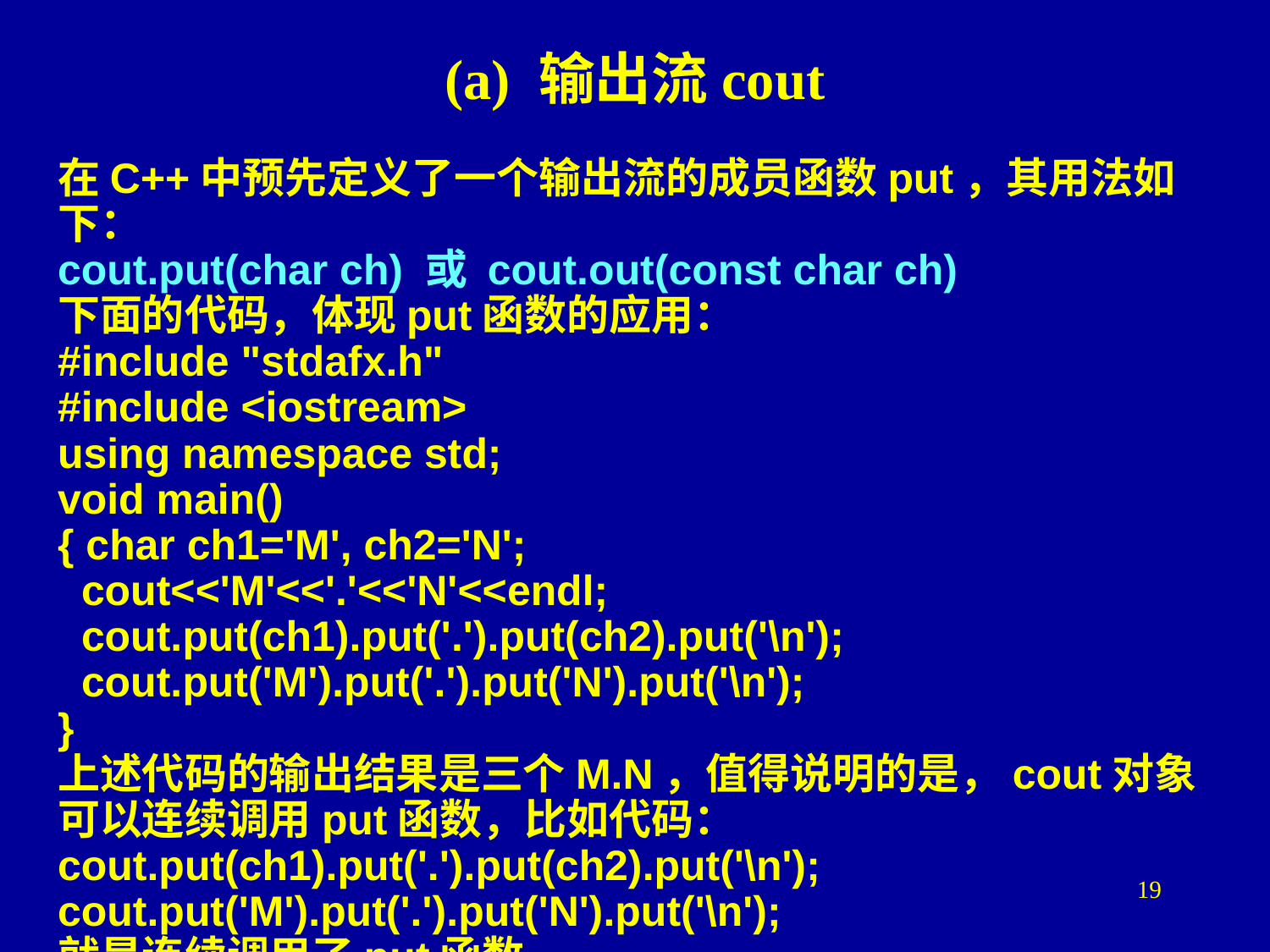

# (a) 输出流cout
在C++中预先定义了一个输出流的成员函数put，其用法如下：
cout.put(char ch) 或 cout.out(const char ch)
下面的代码，体现put函数的应用：
#include "stdafx.h"
#include <iostream>
using namespace std;
void main()
{ char ch1='M', ch2='N';
  cout<<'M'<<'.'<<'N'<<endl;
  cout.put(ch1).put('.').put(ch2).put('\n');
  cout.put('M').put('.').put('N').put('\n');
}
上述代码的输出结果是三个M.N，值得说明的是，cout对象可以连续调用put函数，比如代码：
cout.put(ch1).put('.').put(ch2).put('\n');
cout.put('M').put('.').put('N').put('\n');
就是连续调用了put函数。
19